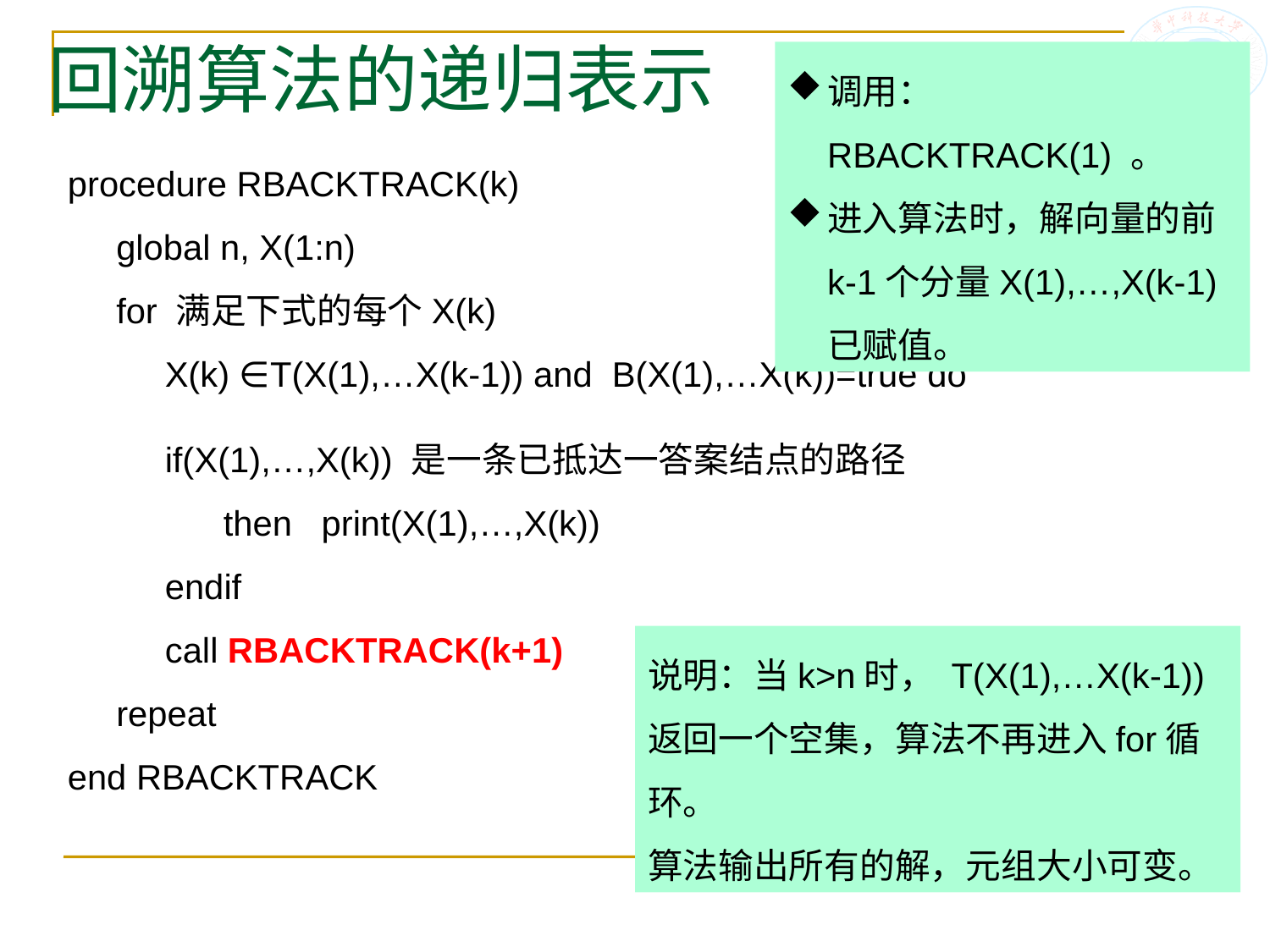

# 回溯算法的递归表示
调用：RBACKTRACK(1) 。
进入算法时，解向量的前k-1个分量X(1),…,X(k-1)已赋值。
procedure RBACKTRACK(k)
     global n, X(1:n)
     for 满足下式的每个X(k)
          X(k) ∈T(X(1),…X(k-1)) and  B(X(1),…X(k))=true do

          if(X(1),…,X(k)) 是一条已抵达一答案结点的路径
                then   print(X(1),…,X(k))
          endif
          call RBACKTRACK(k+1)
     repeat
end RBACKTRACK
说明：当k>n时， T(X(1),…X(k-1))返回一个空集，算法不再进入for循环。
算法输出所有的解，元组大小可变。